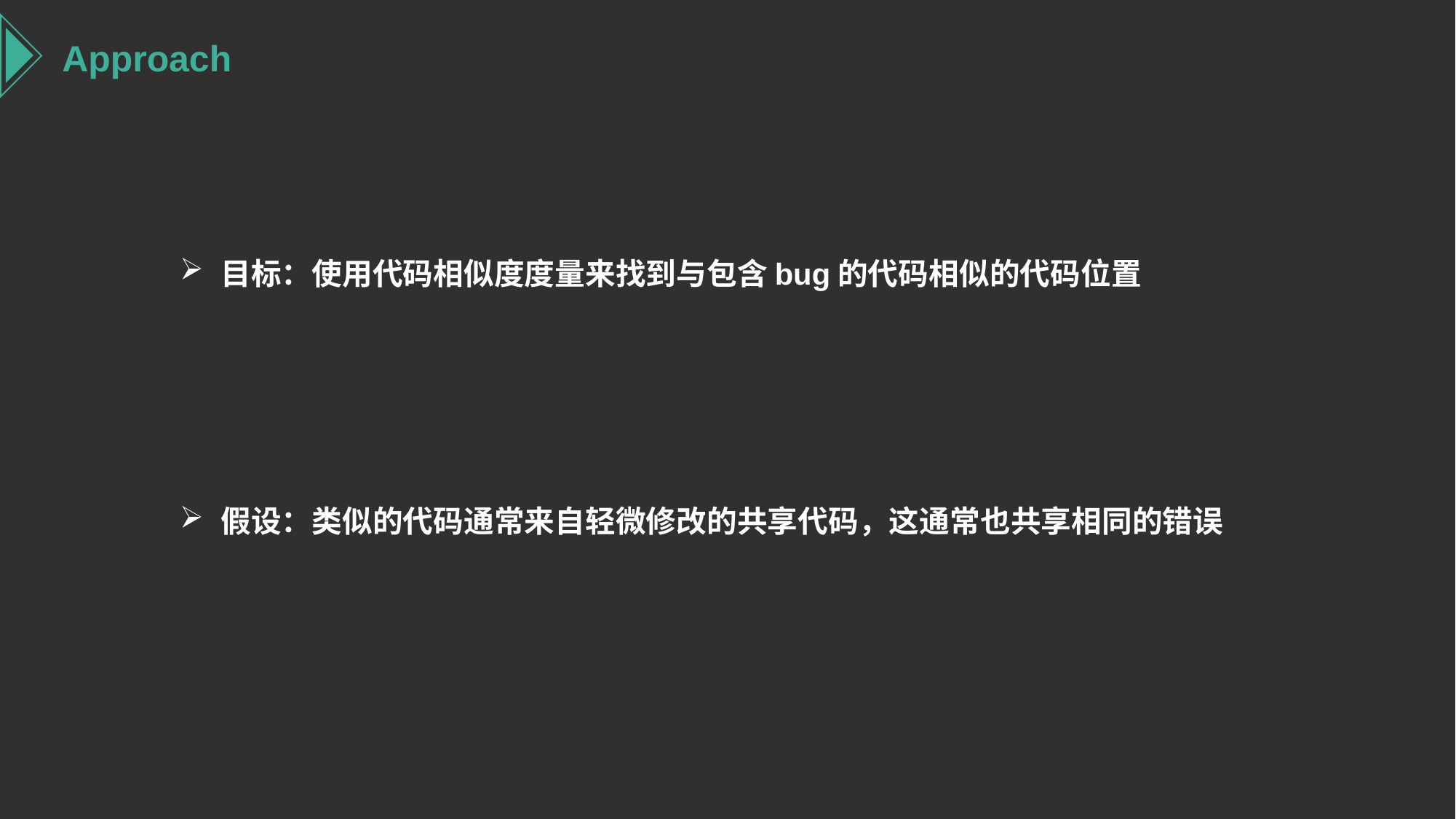

Approach

目标：使用代码相似度度量来找到与包含bug的代码相似的代码位置

假设：类似的代码通常来自轻微修改的共享代码，这通常也共享相同的错误